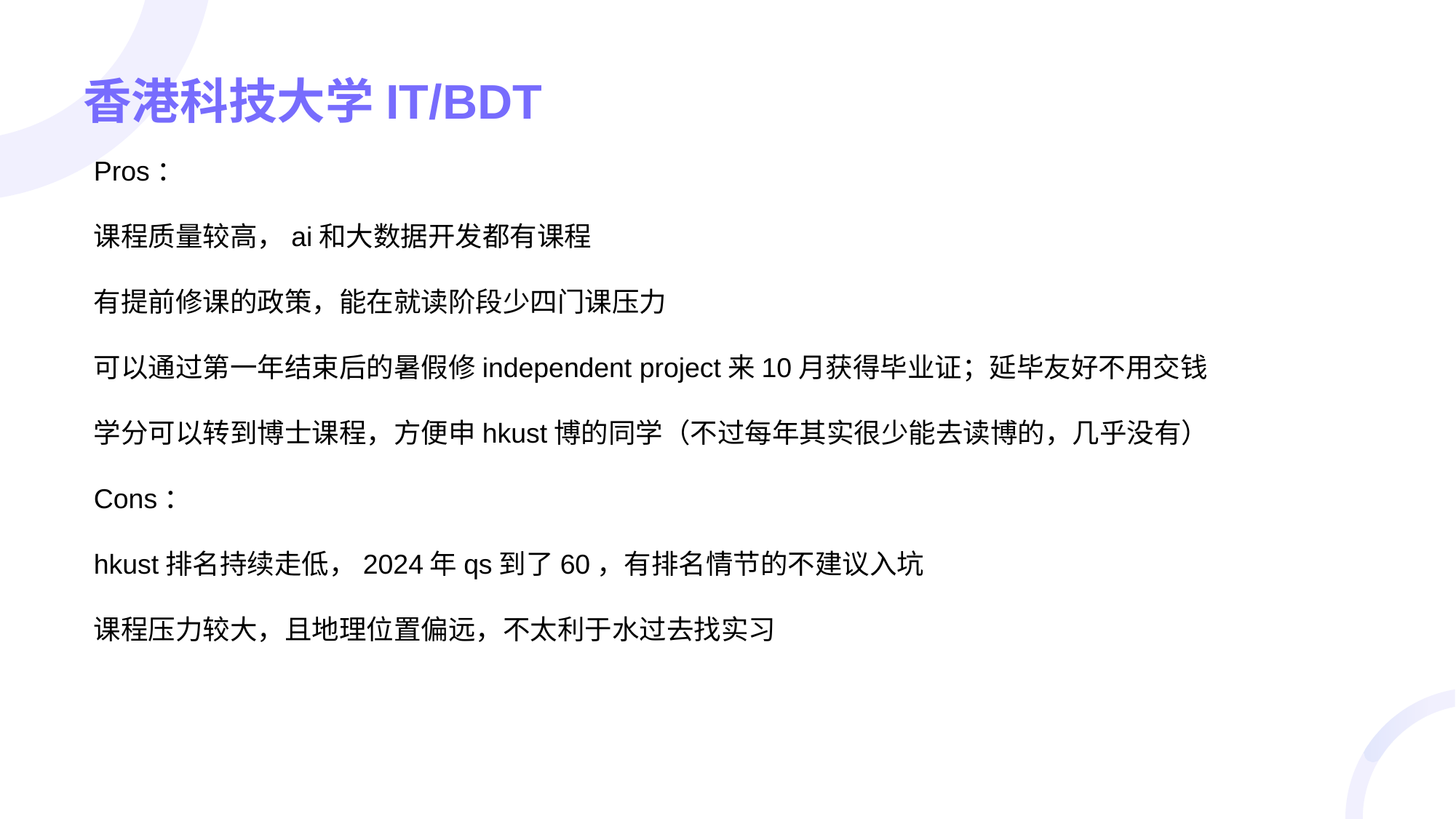

# 香港科技大学IT/BDT
Pros：

课程质量较高，ai和大数据开发都有课程

有提前修课的政策，能在就读阶段少四门课压力

可以通过第一年结束后的暑假修independent project来10月获得毕业证；延毕友好不用交钱

学分可以转到博士课程，方便申hkust博的同学（不过每年其实很少能去读博的，几乎没有）

Cons：

hkust排名持续走低，2024年qs到了60，有排名情节的不建议入坑

课程压力较大，且地理位置偏远，不太利于水过去找实习